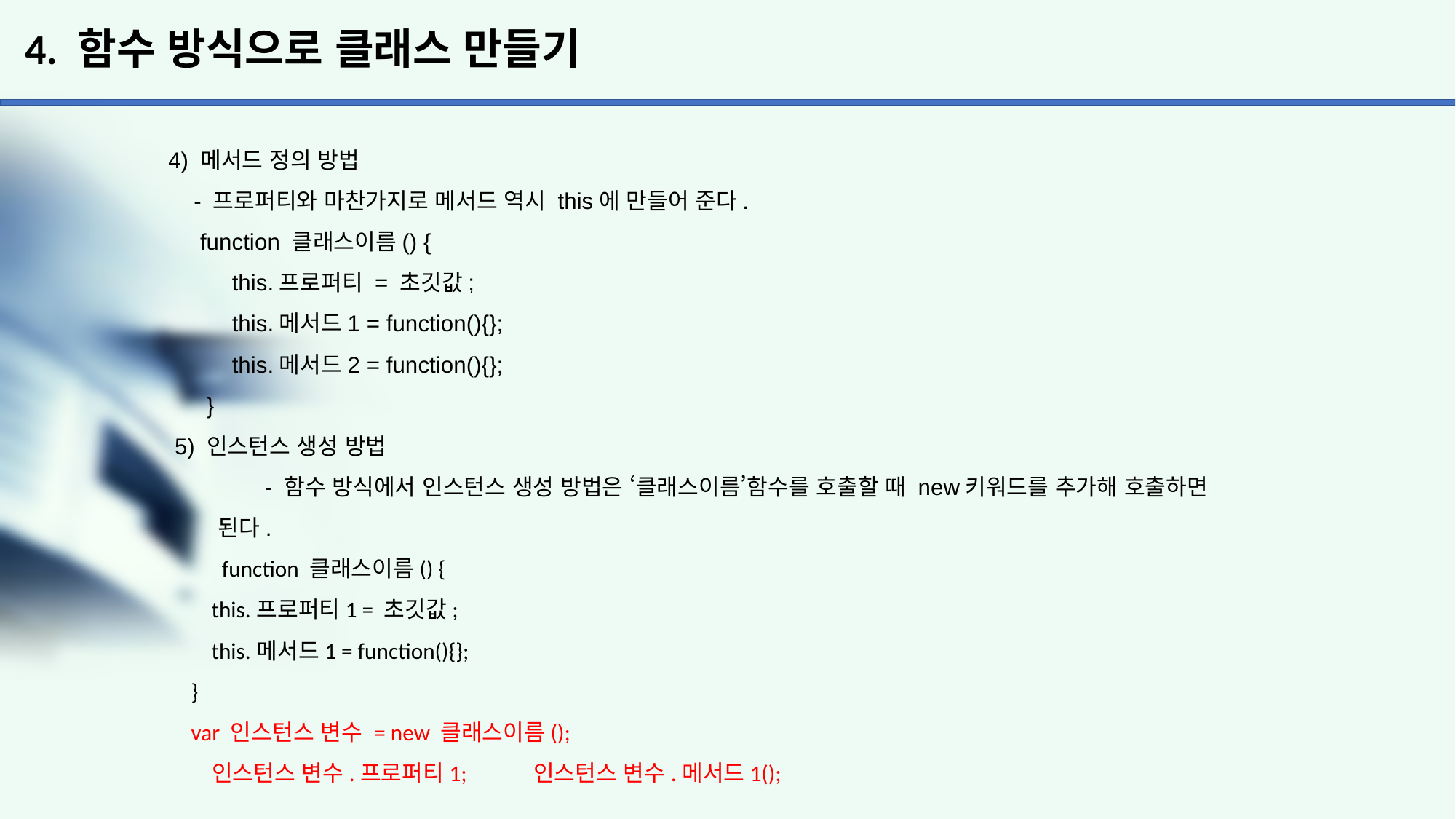

# 4. 함수 방식으로 클래스 만들기
      4) 메서드 정의 방법
          - 프로퍼티와 마찬가지로 메서드 역시 this에 만들어 준다.
           function 클래스이름() {
                this.프로퍼티 = 초깃값;
                this.메서드1 = function(){};
                this.메서드2 = function(){};
            }
       5) 인스턴스 생성 방법
	    - 함수 방식에서 인스턴스 생성 방법은 ‘클래스이름’함수를 호출할 때 new키워드를 추가해 호출하면
             된다.
                  function 클래스이름() {
                this.프로퍼티1 = 초깃값;
                this.메서드1 = function(){};
            }
            var 인스턴스 변수 = new 클래스이름();
            인스턴스 변수.프로퍼티1;            인스턴스 변수.메서드1();